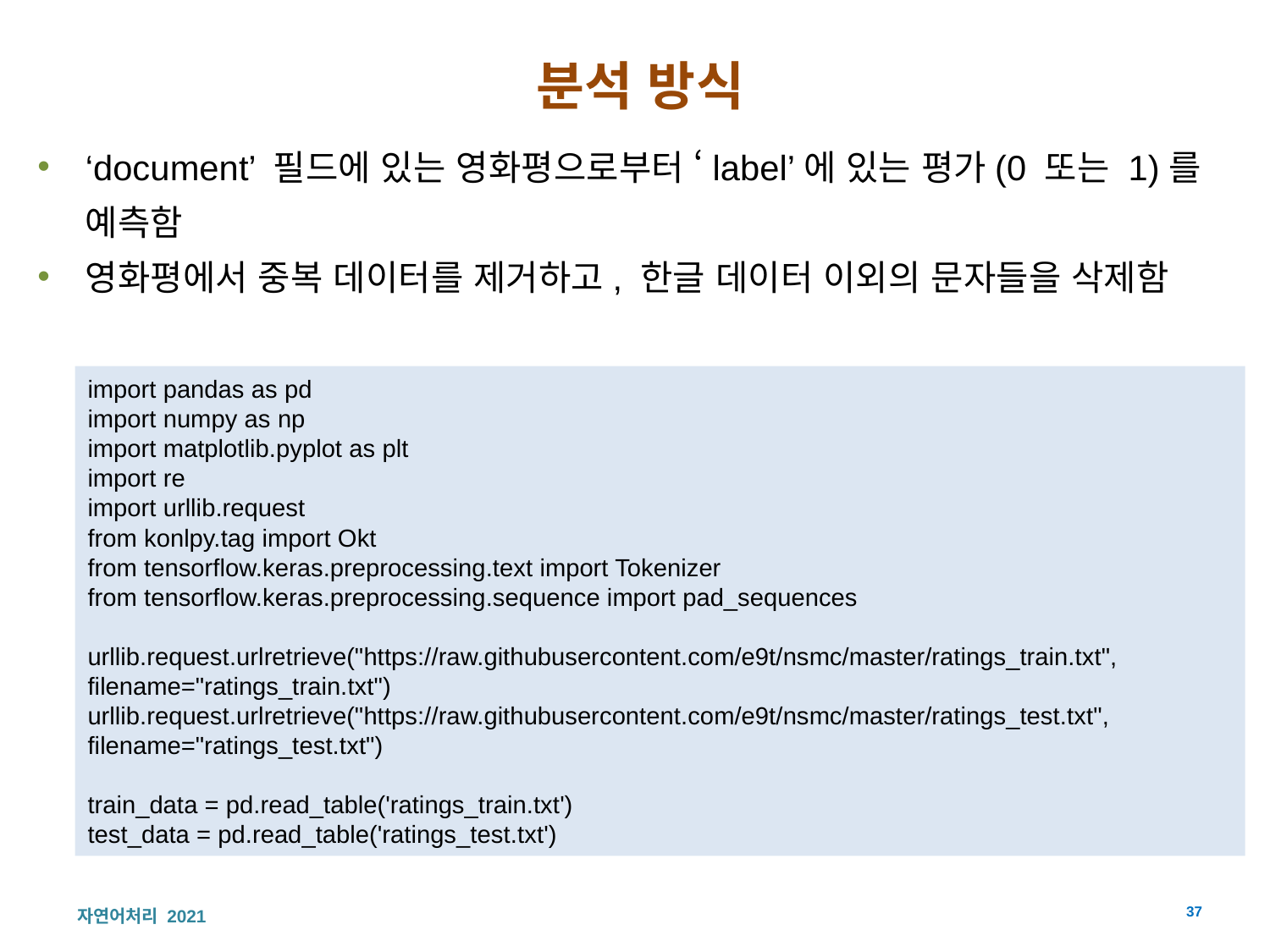

# 분석 방식
‘document’ 필드에 있는 영화평으로부터 ‘label’에 있는 평가(0 또는 1)를 예측함
영화평에서 중복 데이터를 제거하고, 한글 데이터 이외의 문자들을 삭제함
import pandas as pd
import numpy as np
import matplotlib.pyplot as plt
import re
import urllib.request
from konlpy.tag import Okt
from tensorflow.keras.preprocessing.text import Tokenizer
from tensorflow.keras.preprocessing.sequence import pad_sequences

urllib.request.urlretrieve("https://raw.githubusercontent.com/e9t/nsmc/master/ratings_train.txt", filename="ratings_train.txt")
urllib.request.urlretrieve("https://raw.githubusercontent.com/e9t/nsmc/master/ratings_test.txt", filename="ratings_test.txt")

train_data = pd.read_table('ratings_train.txt')
test_data = pd.read_table('ratings_test.txt')